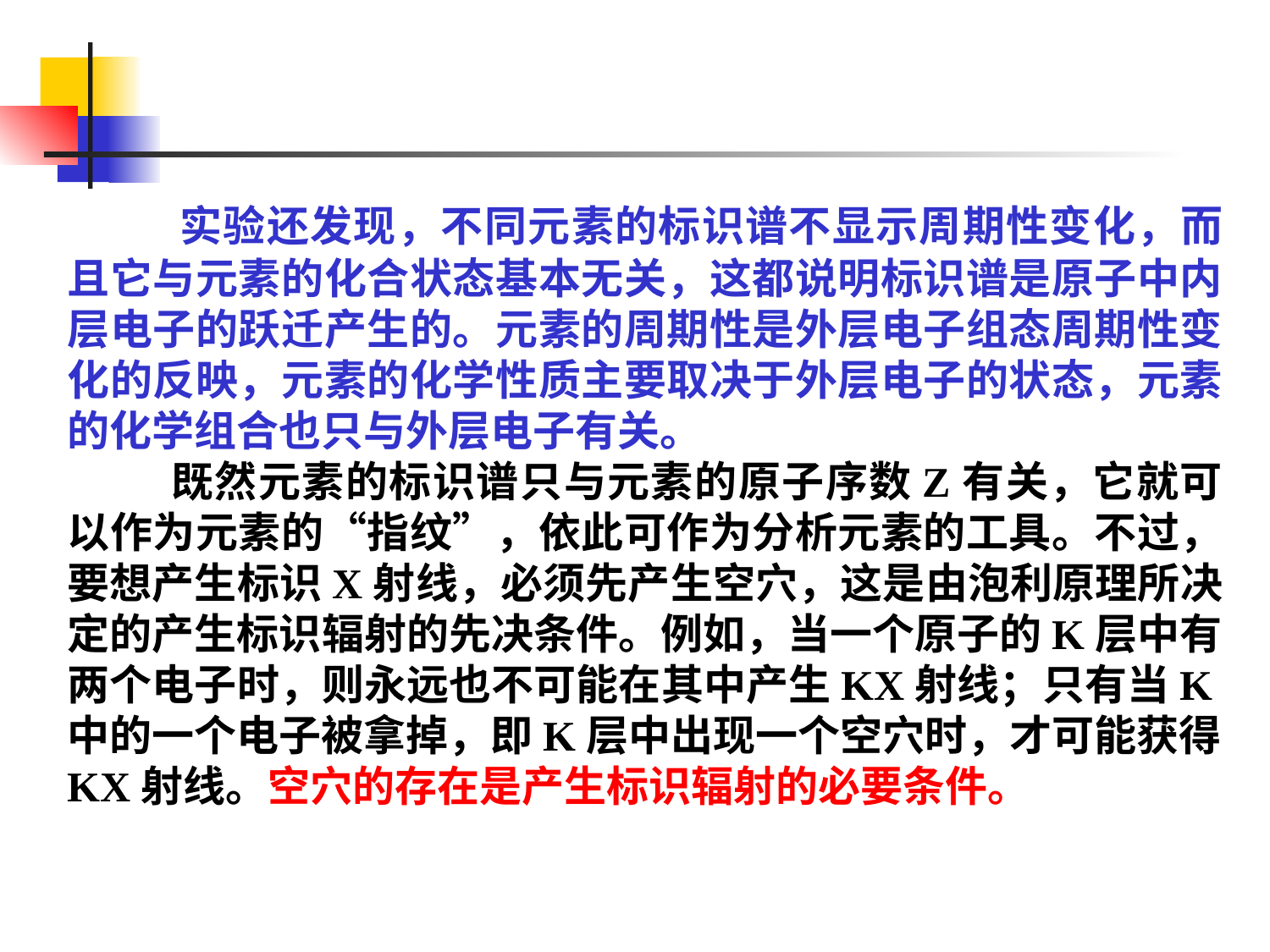

实验还发现，不同元素的标识谱不显示周期性变化，而且它与元素的化合状态基本无关，这都说明标识谱是原子中内层电子的跃迁产生的。元素的周期性是外层电子组态周期性变化的反映，元素的化学性质主要取决于外层电子的状态，元素的化学组合也只与外层电子有关。
     既然元素的标识谱只与元素的原子序数Z有关，它就可以作为元素的“指纹”，依此可作为分析元素的工具。不过，要想产生标识X射线，必须先产生空穴，这是由泡利原理所决定的产生标识辐射的先决条件。例如，当一个原子的K层中有两个电子时，则永远也不可能在其中产生KX射线；只有当K中的一个电子被拿掉，即K层中出现一个空穴时，才可能获得KX射线。空穴的存在是产生标识辐射的必要条件。